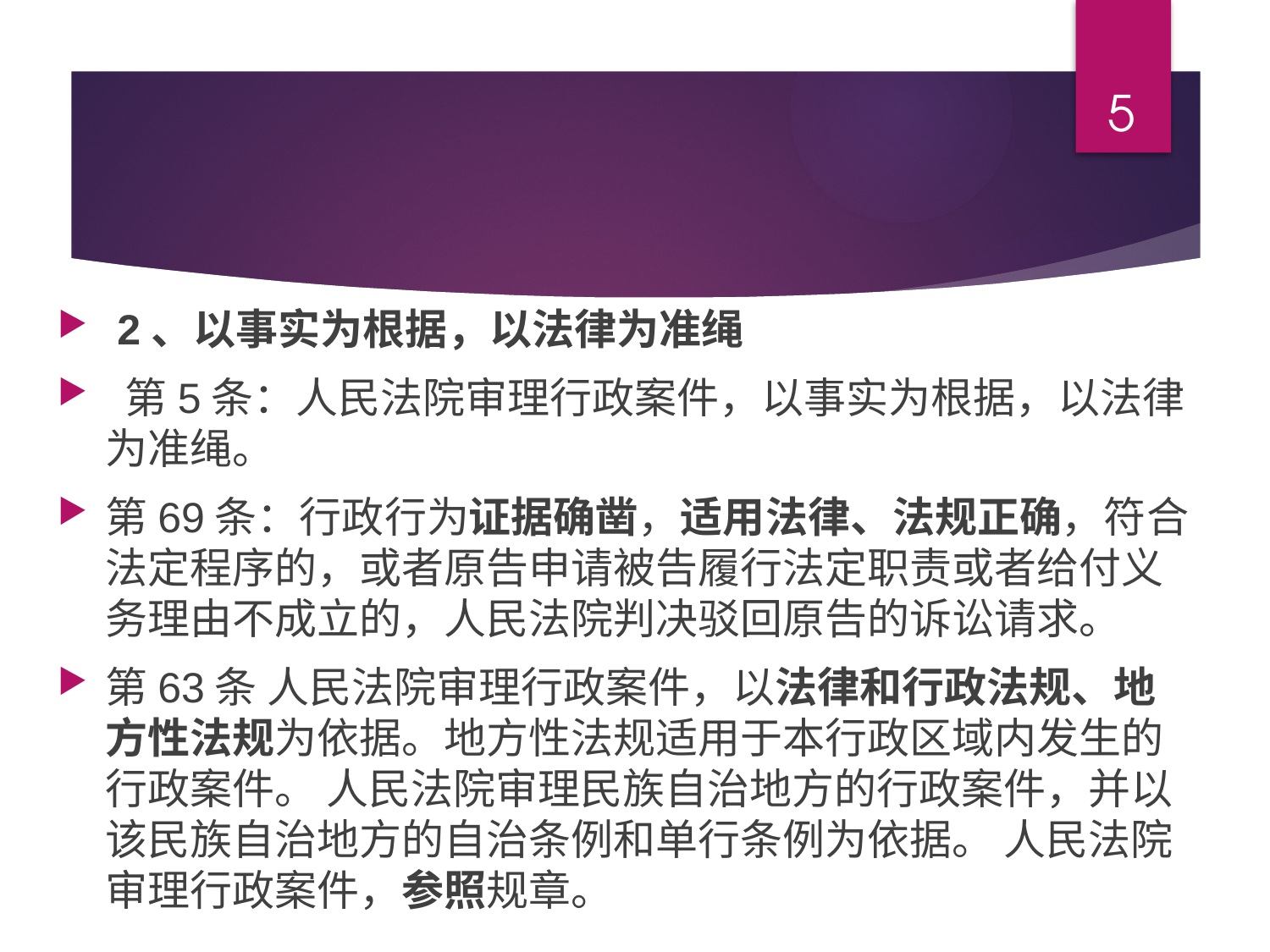

5
#
 2、以事实为根据，以法律为准绳
 第5条：人民法院审理行政案件，以事实为根据，以法律为准绳。
第69条：行政行为证据确凿，适用法律、法规正确，符合法定程序的，或者原告申请被告履行法定职责或者给付义务理由不成立的，人民法院判决驳回原告的诉讼请求。
第63条 人民法院审理行政案件，以法律和行政法规、地方性法规为依据。地方性法规适用于本行政区域内发生的行政案件。 人民法院审理民族自治地方的行政案件，并以该民族自治地方的自治条例和单行条例为依据。 人民法院审理行政案件，参照规章。